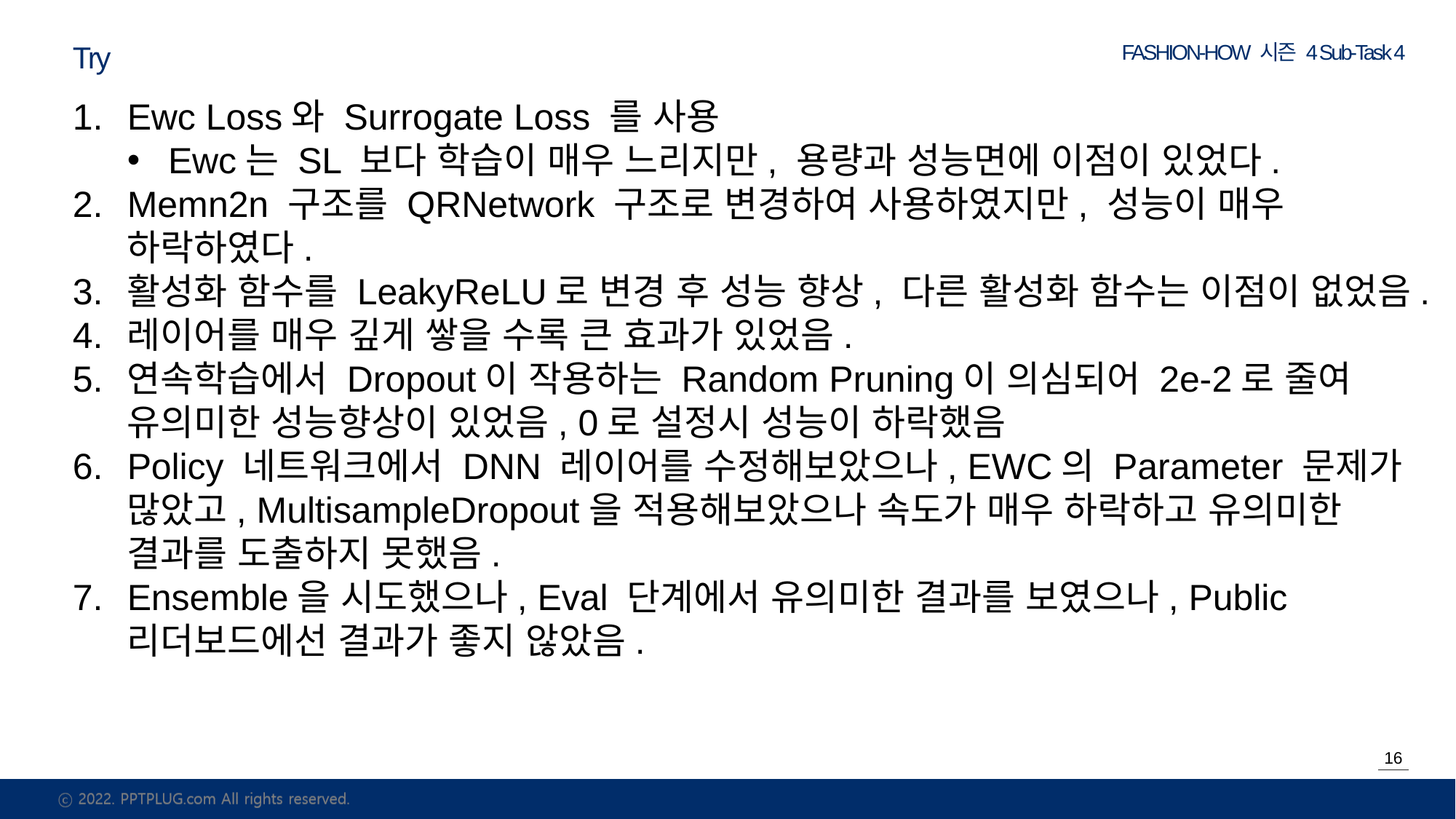

Try
Ewc Loss와 Surrogate Loss 를 사용
Ewc는 SL 보다 학습이 매우 느리지만, 용량과 성능면에 이점이 있었다.
Memn2n 구조를 QRNetwork 구조로 변경하여 사용하였지만, 성능이 매우 하락하였다.
활성화 함수를 LeakyReLU로 변경 후 성능 향상, 다른 활성화 함수는 이점이 없었음.
레이어를 매우 깊게 쌓을 수록 큰 효과가 있었음.
연속학습에서 Dropout이 작용하는 Random Pruning이 의심되어 2e-2로 줄여 유의미한 성능향상이 있었음, 0로 설정시 성능이 하락했음
Policy 네트워크에서 DNN 레이어를 수정해보았으나, EWC의 Parameter 문제가 많았고, MultisampleDropout을 적용해보았으나 속도가 매우 하락하고 유의미한 결과를 도출하지 못했음.
Ensemble을 시도했으나, Eval 단계에서 유의미한 결과를 보였으나, Public 리더보드에선 결과가 좋지 않았음.